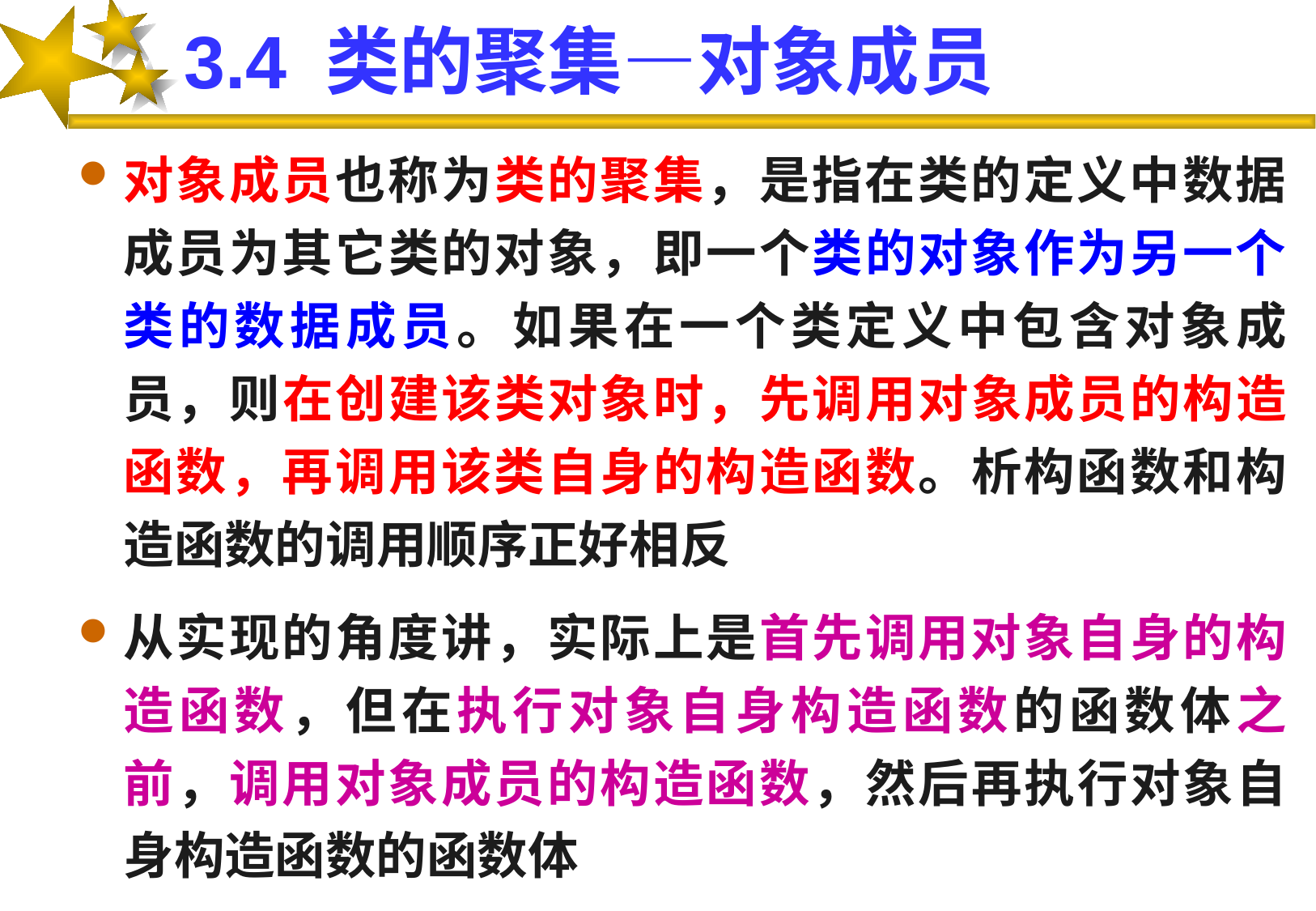

# 3.4 类的聚集—对象成员
对象成员也称为类的聚集，是指在类的定义中数据成员为其它类的对象，即一个类的对象作为另一个类的数据成员。如果在一个类定义中包含对象成员，则在创建该类对象时，先调用对象成员的构造函数，再调用该类自身的构造函数。析构函数和构造函数的调用顺序正好相反
从实现的角度讲，实际上是首先调用对象自身的构造函数，但在执行对象自身构造函数的函数体之前，调用对象成员的构造函数，然后再执行对象自身构造函数的函数体